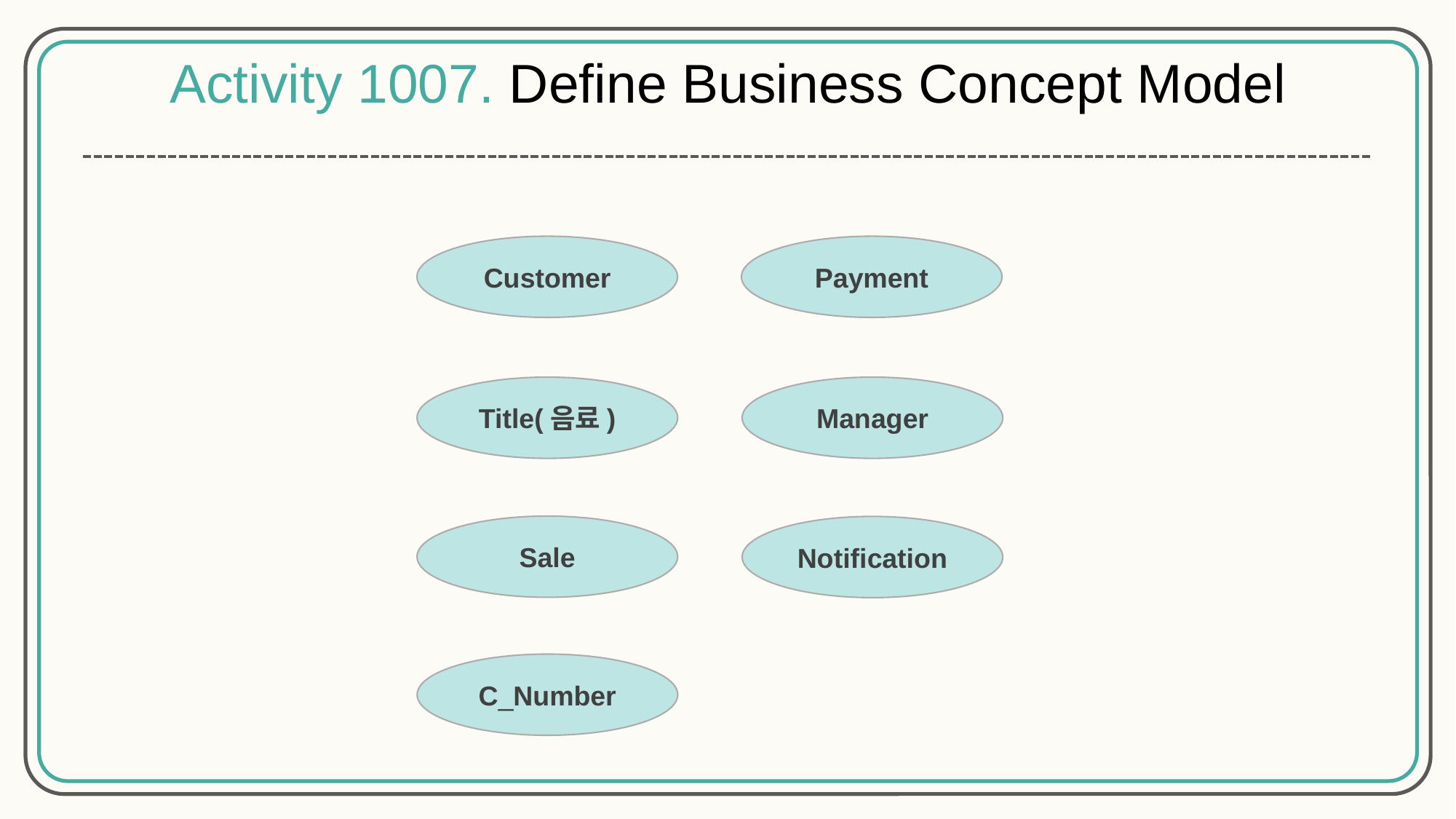

Activity 1007. Define Business Concept Model
Payment
Customer
Manager
Title(음료)
Sale
Notification
C_Number